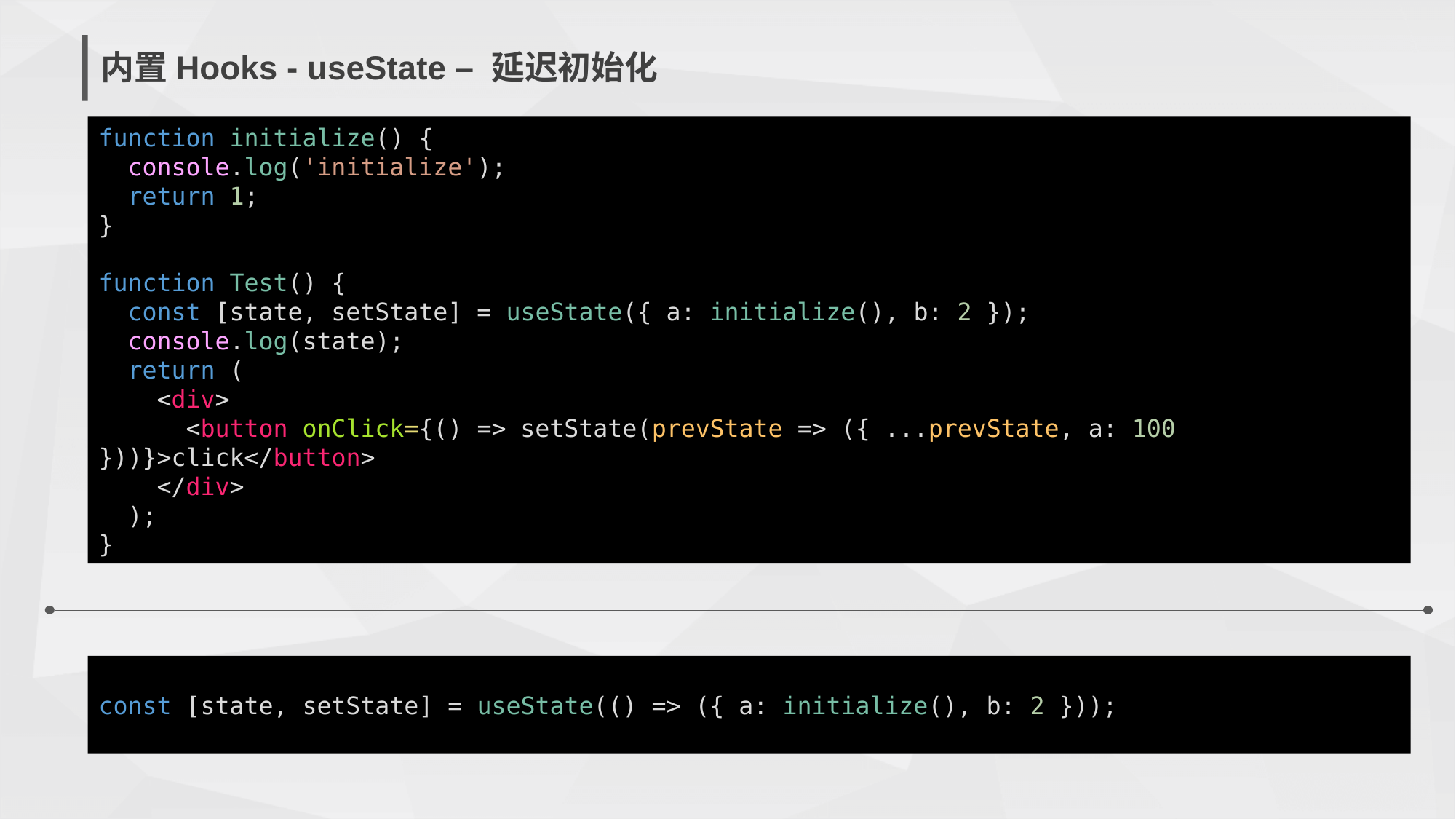

内置Hooks - useState – 延迟初始化
function initialize() {
  console.log('initialize');
  return 1;
}
function Test() {
  const [state, setState] = useState({ a: initialize(), b: 2 });
  console.log(state);
  return (
    <div>
      <button onClick={() => setState(prevState => ({ ...prevState, a: 100 }))}>click</button>
    </div>
  );
}

const [state, setState] = useState(() => ({ a: initialize(), b: 2 }));